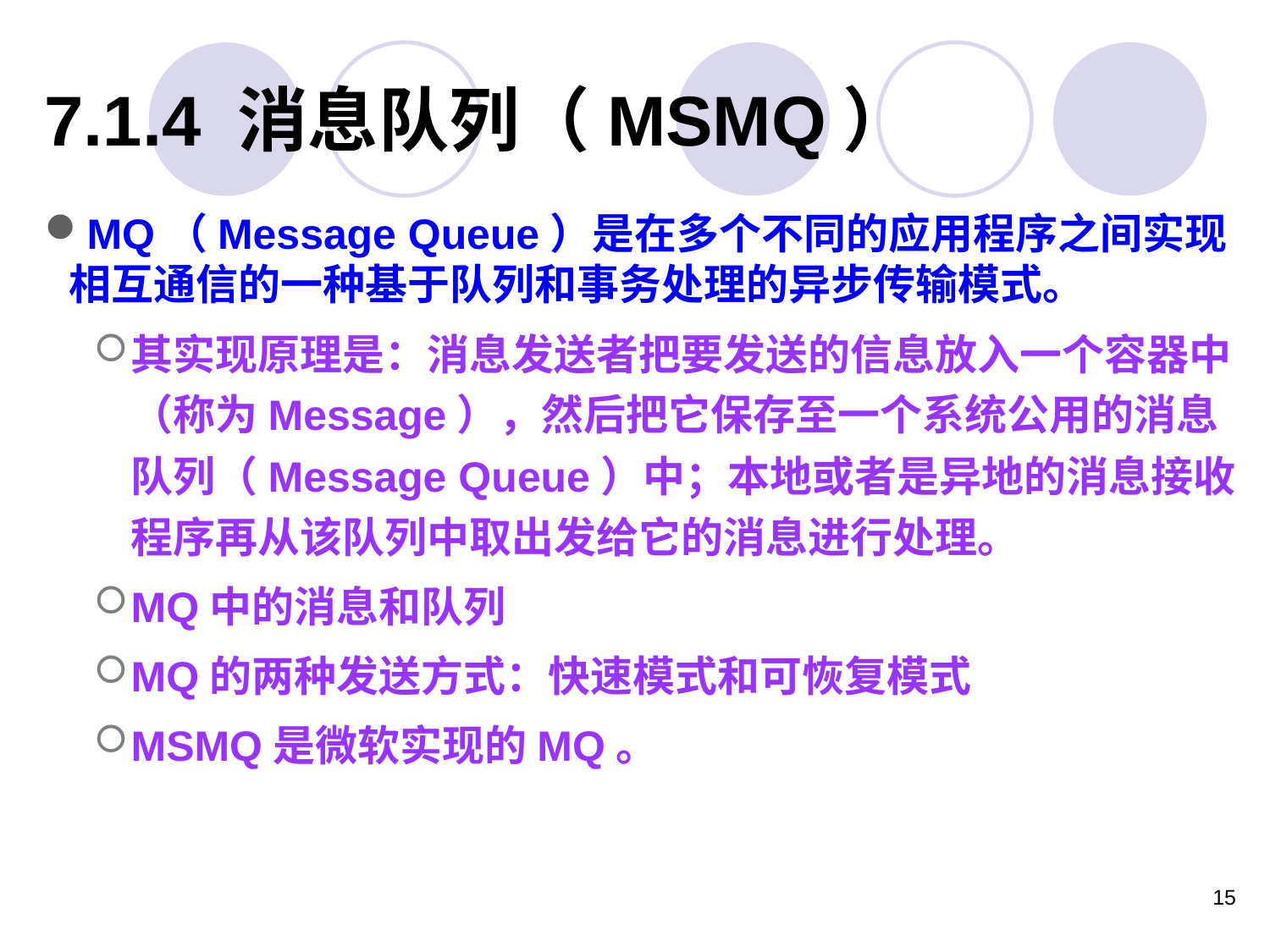

# 7.1.4 消息队列（MSMQ）
MQ（Message Queue）是在多个不同的应用程序之间实现相互通信的一种基于队列和事务处理的异步传输模式。
其实现原理是：消息发送者把要发送的信息放入一个容器中（称为Message），然后把它保存至一个系统公用的消息队列（Message Queue）中；本地或者是异地的消息接收程序再从该队列中取出发给它的消息进行处理。
MQ中的消息和队列
MQ的两种发送方式：快速模式和可恢复模式
MSMQ是微软实现的MQ。
15